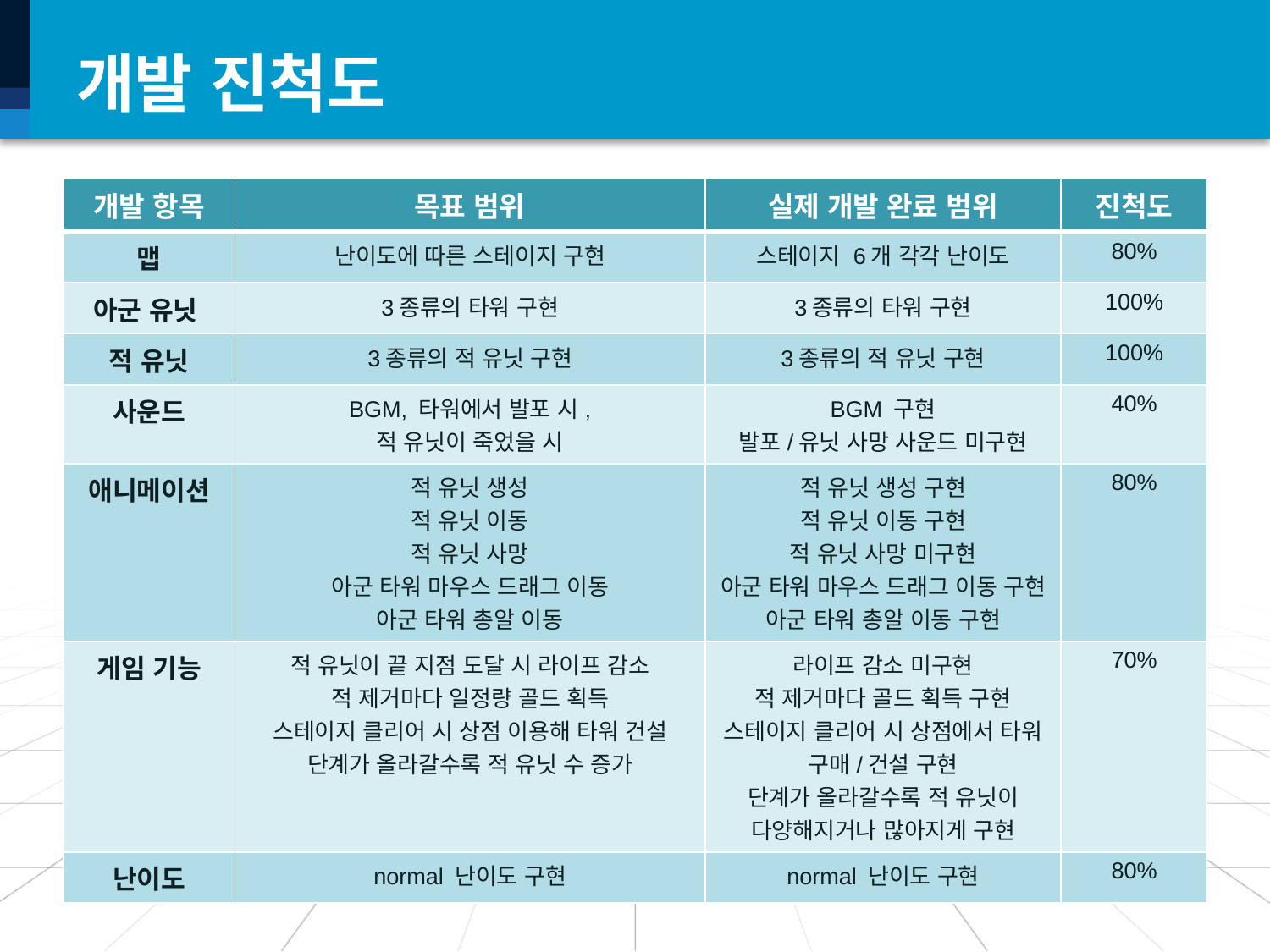

# 개발 진척도
| 개발 항목 | 목표 범위 | 실제 개발 완료 범위 | 진척도 |
| --- | --- | --- | --- |
| 맵 | 난이도에 따른 스테이지 구현 | 스테이지 6개 각각 난이도 | 80% |
| 아군 유닛 | 3종류의 타워 구현 | 3종류의 타워 구현 | 100% |
| 적 유닛 | 3종류의 적 유닛 구현 | 3종류의 적 유닛 구현 | 100% |
| 사운드 | BGM, 타워에서 발포 시, 적 유닛이 죽었을 시 | BGM 구현 발포/유닛 사망 사운드 미구현 | 40% |
| 애니메이션 | 적 유닛 생성 적 유닛 이동 적 유닛 사망 아군 타워 마우스 드래그 이동 아군 타워 총알 이동 | 적 유닛 생성 구현 적 유닛 이동 구현 적 유닛 사망 미구현 아군 타워 마우스 드래그 이동 구현 아군 타워 총알 이동 구현 | 80% |
| 게임 기능 | 적 유닛이 끝 지점 도달 시 라이프 감소 적 제거마다 일정량 골드 획득 스테이지 클리어 시 상점 이용해 타워 건설 단계가 올라갈수록 적 유닛 수 증가 | 라이프 감소 미구현 적 제거마다 골드 획득 구현 스테이지 클리어 시 상점에서 타워 구매/건설 구현 단계가 올라갈수록 적 유닛이 다양해지거나 많아지게 구현 | 70% |
| 난이도 | normal 난이도 구현 | normal 난이도 구현 | 80% |